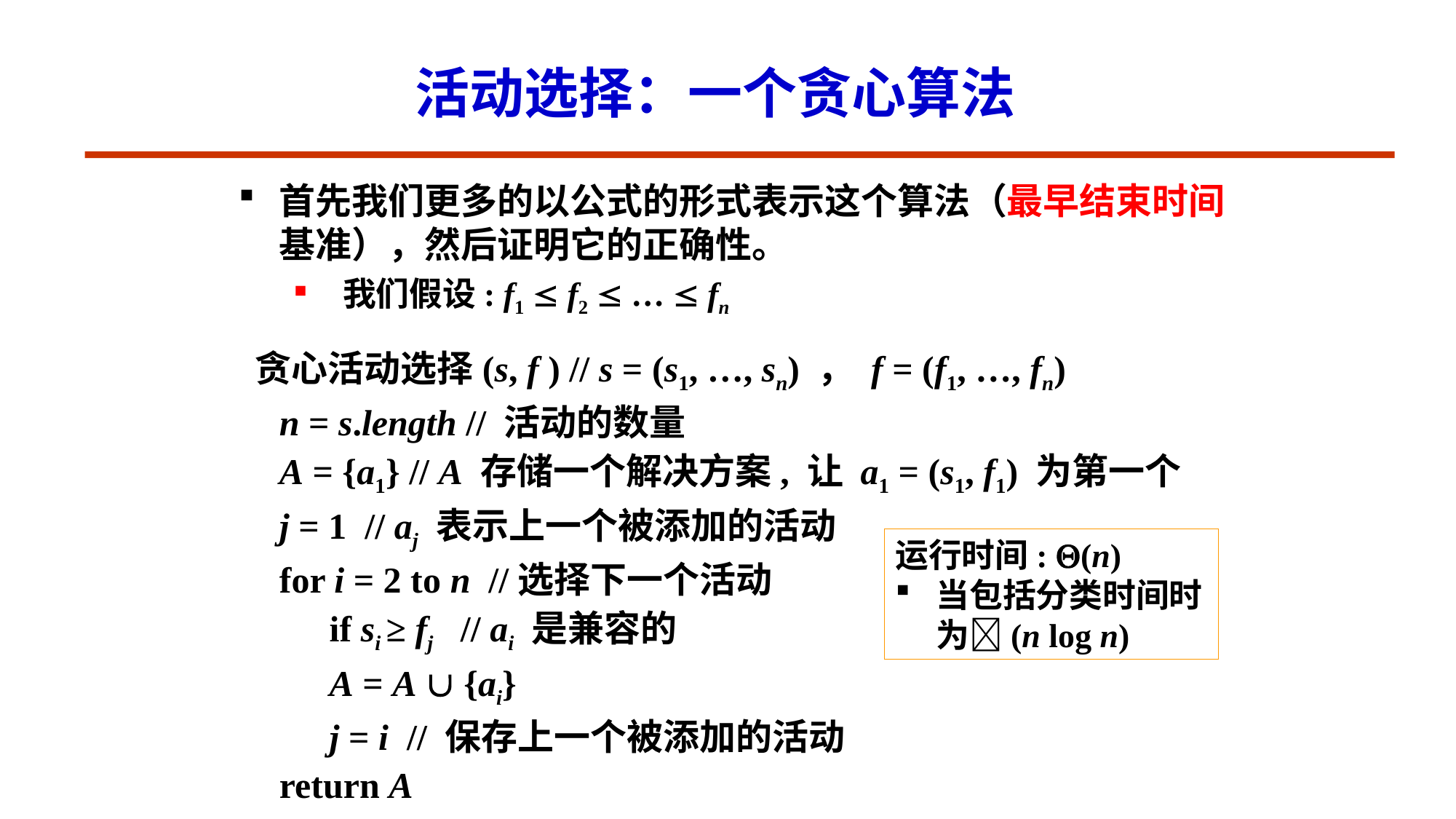

# 活动选择：一个贪心算法
首先我们更多的以公式的形式表示这个算法（最早结束时间基准），然后证明它的正确性。
 我们假设: f1 ≤ f2 ≤ … ≤ fn
 贪心活动选择(s, f ) // s = (s1, …, sn) ， f = (f1, …, fn)
 	n = s.length // 活动的数量
   	A = {a1} // A 存储一个解决方案, 让 a1 = (s1, f1) 为第一个
	j = 1  // aj 表示上一个被添加的活动
	for i = 2 to n  //选择下一个活动
          if si ≥ fj   // ai 是兼容的
          A = A ∪ {ai}
          j = i  // 保存上一个被添加的活动
	return A
运行时间: Θ(n)
当包括分类时间时为Θ(n log n)